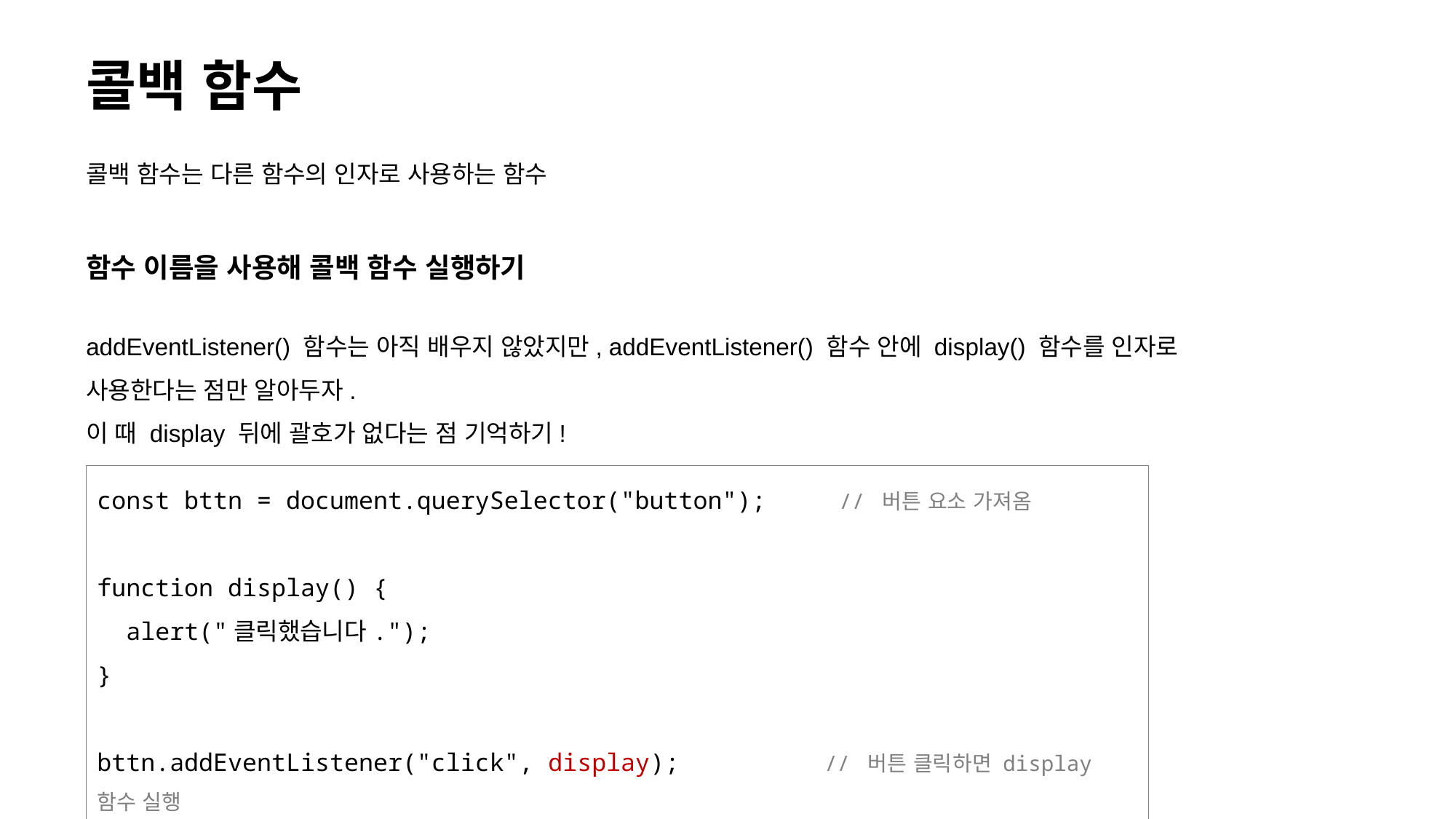

# 콜백 함수
콜백 함수는 다른 함수의 인자로 사용하는 함수
함수 이름을 사용해 콜백 함수 실행하기
addEventListener() 함수는 아직 배우지 않았지만, addEventListener() 함수 안에 display() 함수를 인자로 사용한다는 점만 알아두자.
이 때 display 뒤에 괄호가 없다는 점 기억하기!
const bttn = document.querySelector("button");     // 버튼 요소 가져옴

function display() {
  alert("클릭했습니다.");
}

bttn.addEventListener("click", display);          // 버튼 클릭하면 display 함수 실행